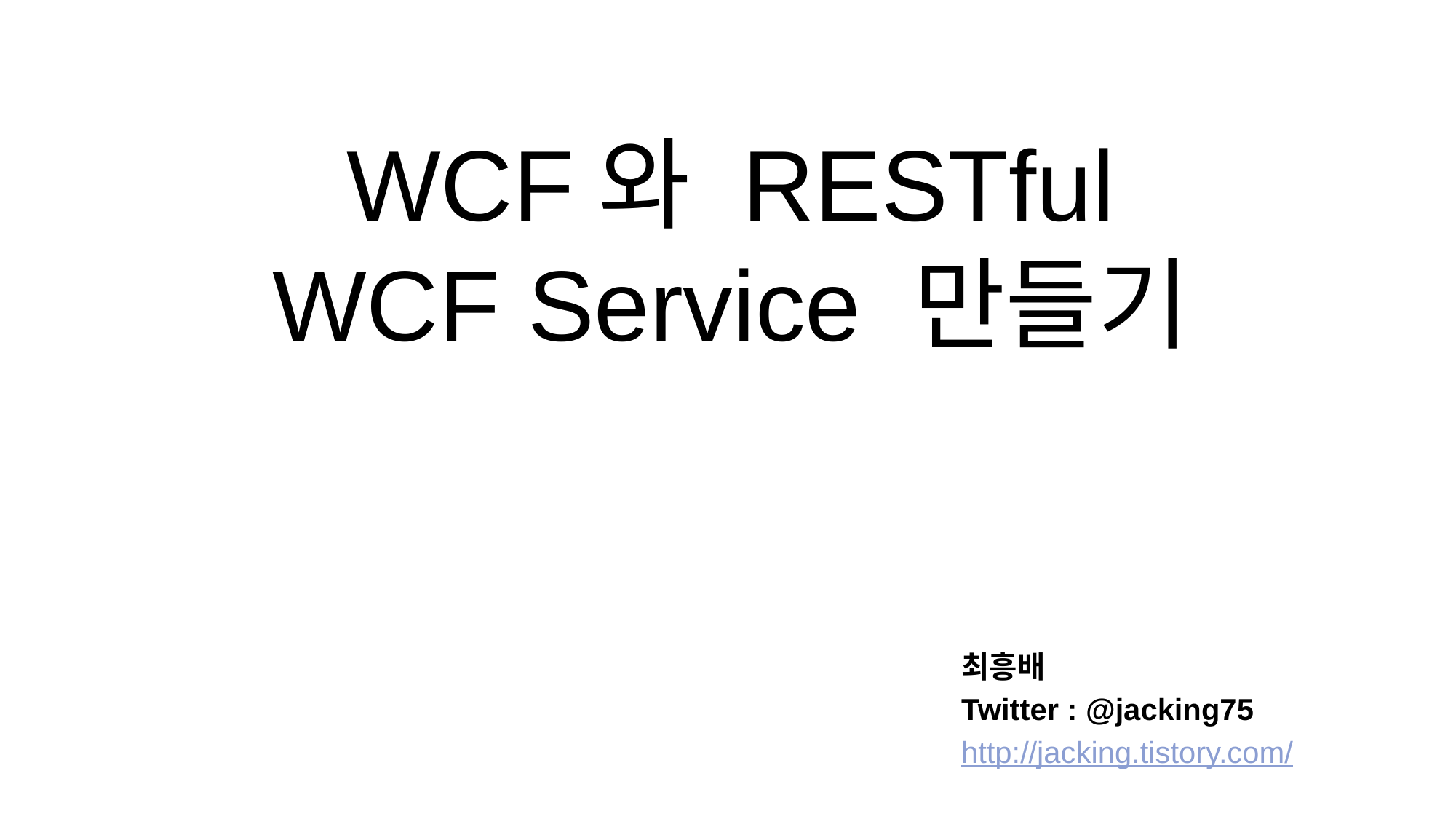

WCF와 RESTful WCF Service 만들기
최흥배
Twitter : @jacking75
http://jacking.tistory.com/